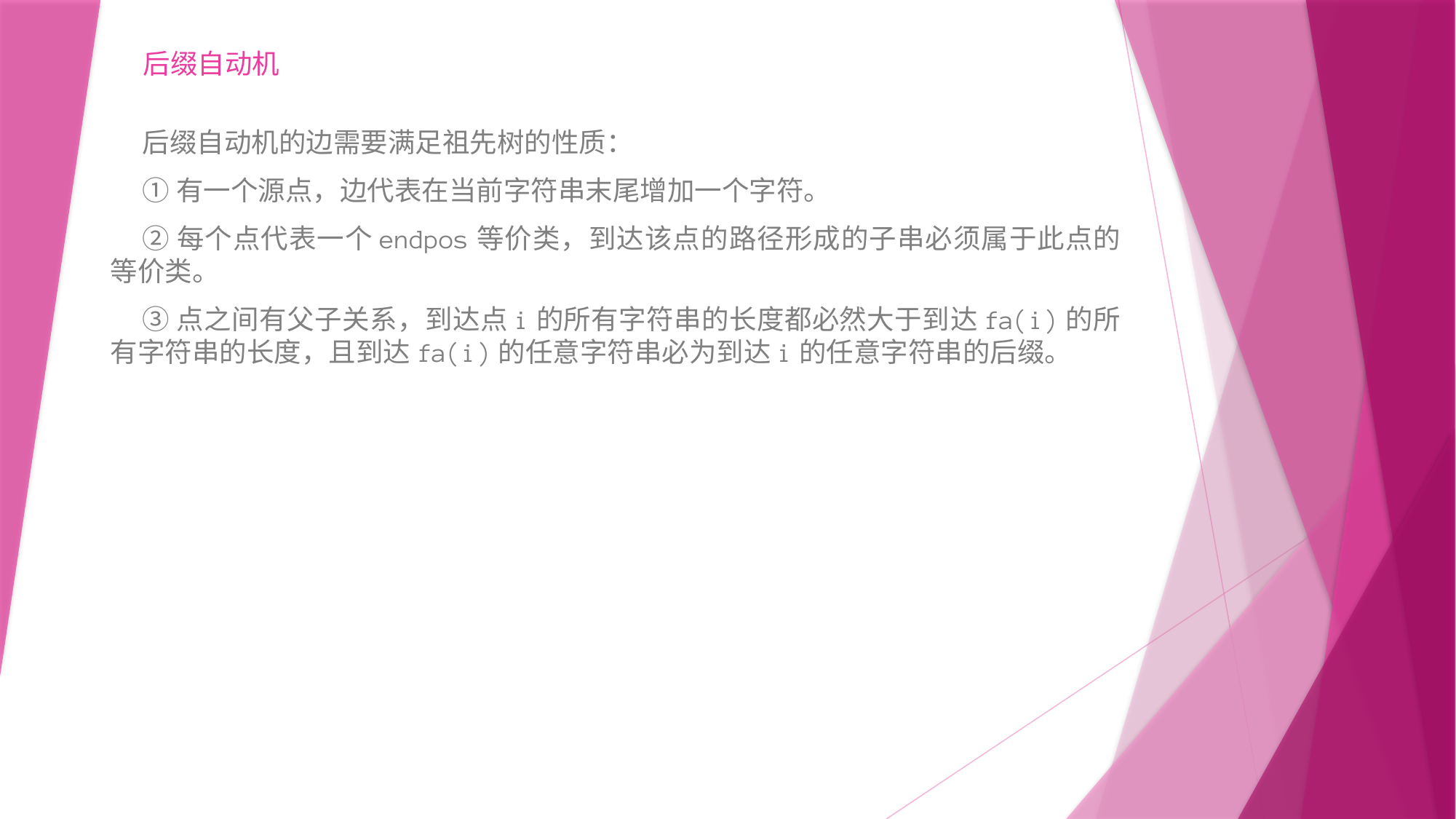

# 后缀自动机
后缀自动机的边需要满足祖先树的性质：
①有一个源点，边代表在当前字符串末尾增加一个字符。
②每个点代表一个endpos等价类，到达该点的路径形成的子串必须属于此点的等价类。
③点之间有父子关系，到达点i的所有字符串的长度都必然大于到达fa(i)的所有字符串的长度，且到达fa(i)的任意字符串必为到达i的任意字符串的后缀。